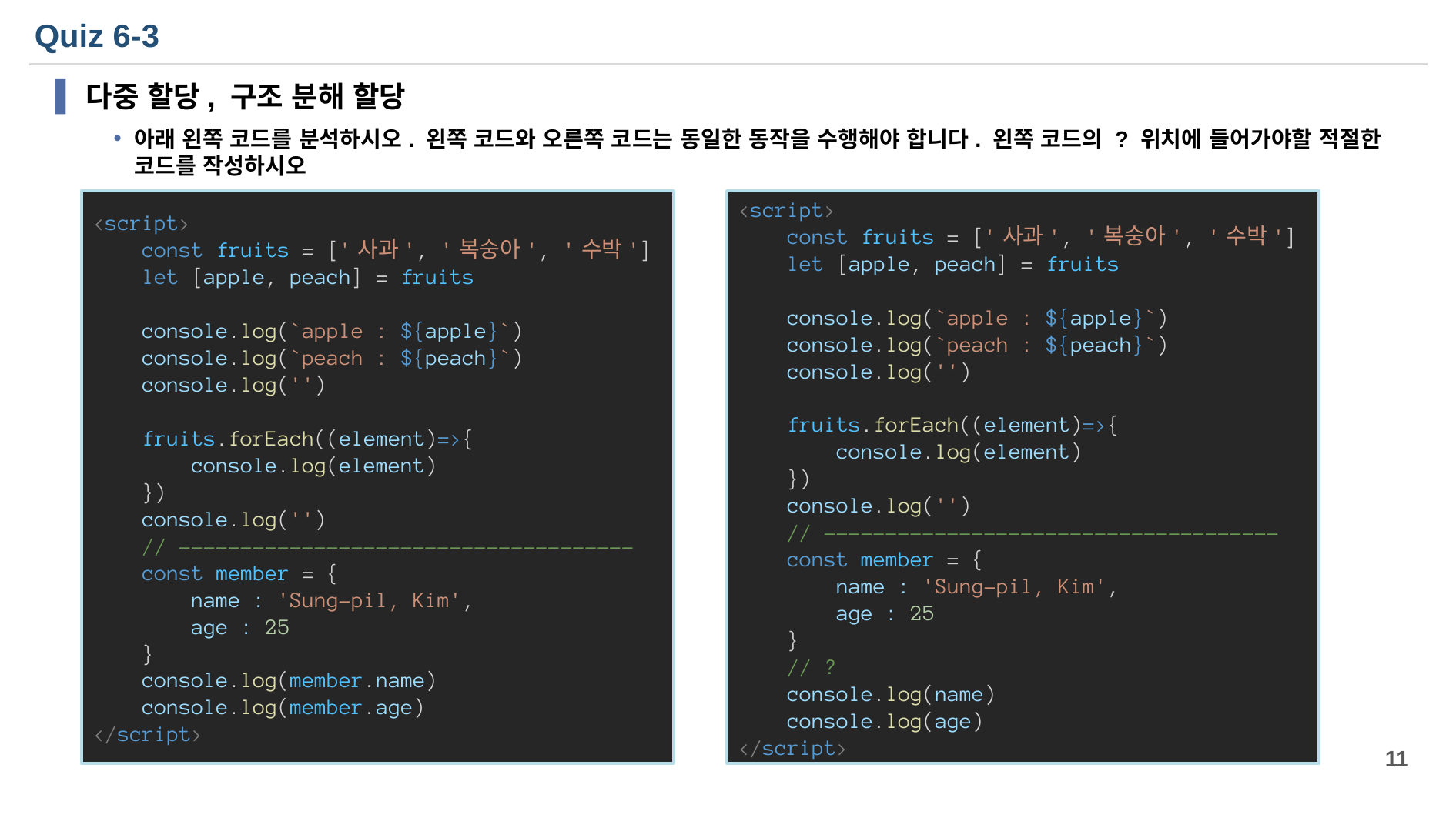

# Quiz 6-3
다중 할당, 구조 분해 할당
아래 왼쪽 코드를 분석하시오. 왼쪽 코드와 오른쪽 코드는 동일한 동작을 수행해야 합니다. 왼쪽 코드의 ? 위치에 들어가야할 적절한 코드를 작성하시오

<script>
    const fruits = ['사과', '복숭아', '수박']
    let [apple, peach] = fruits
    console.log(`apple : ${apple}`)
    console.log(`peach : ${peach}`)
    console.log('')
    fruits.forEach((element)=>{
        console.log(element)
    })
    console.log('')
    // -------------------------------------
    const member = {
        name : 'Sung-pil, Kim',
        age : 25
    }
    // ?
    console.log(name)
    console.log(age)
</script>
<script>
    const fruits = ['사과', '복숭아', '수박']
    let [apple, peach] = fruits
    console.log(`apple : ${apple}`)
    console.log(`peach : ${peach}`)
    console.log('')
    fruits.forEach((element)=>{
        console.log(element)
    })
    console.log('')
    // -------------------------------------
    const member = {
        name : 'Sung-pil, Kim',
        age : 25
    }
    console.log(member.name)
    console.log(member.age)
</script>
11